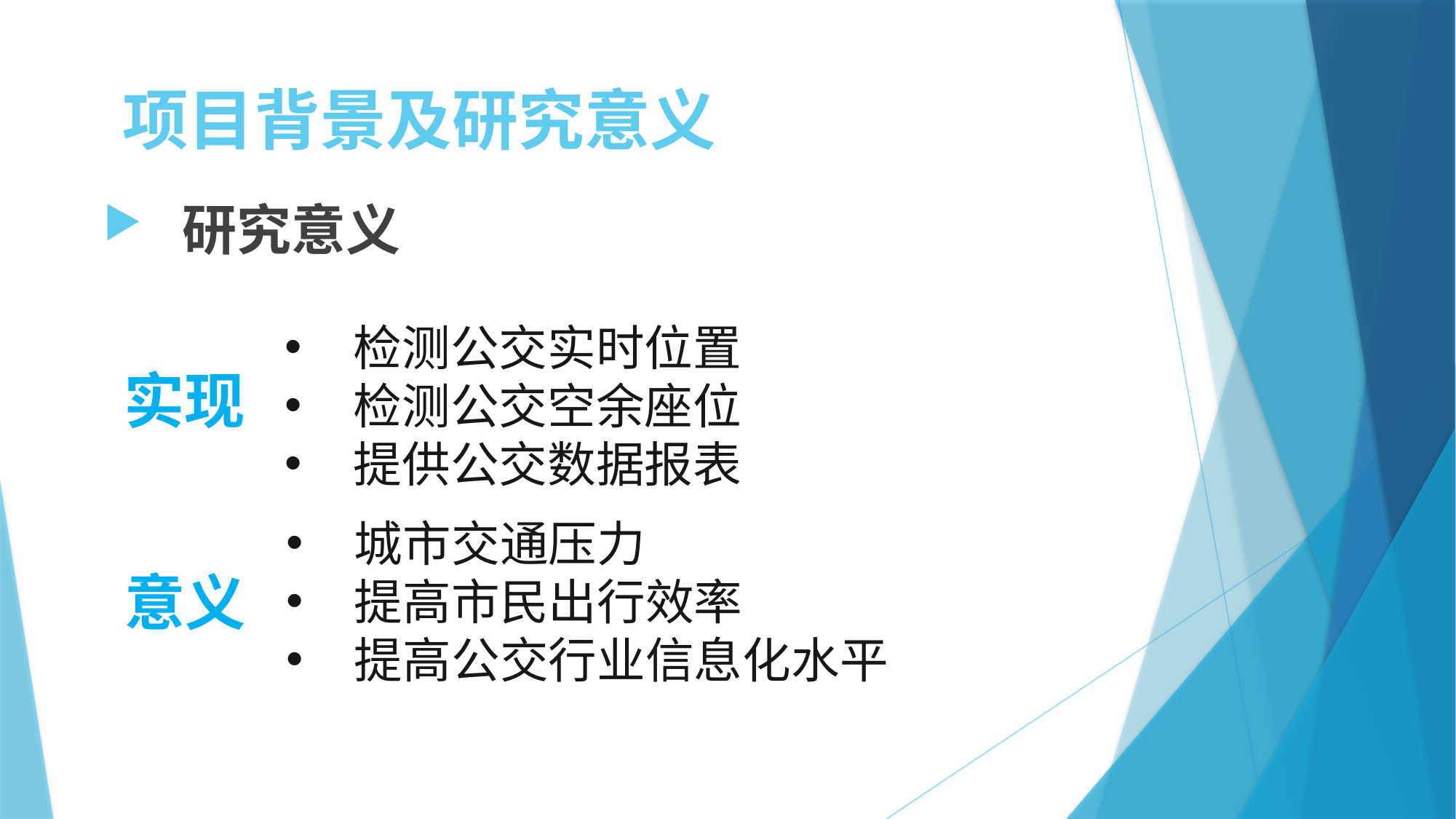

# 项目背景及研究意义
  研究意义
检测公交实时位置
检测公交空余座位
提供公交数据报表
实现
城市交通压力
提高市民出行效率
提高公交行业信息化水平

意义